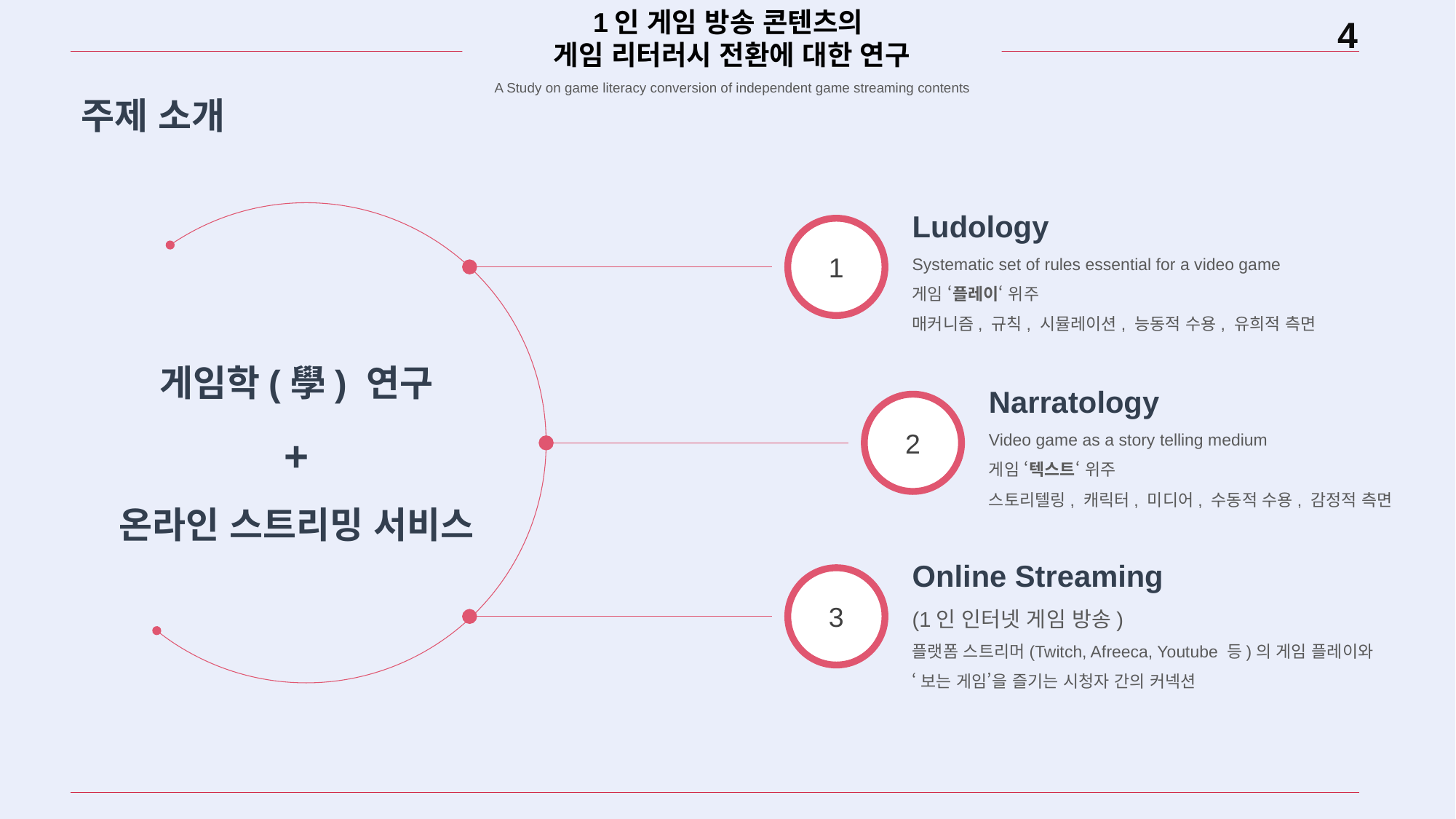

1인 게임 방송 콘텐츠의
게임 리터러시 전환에 대한 연구
A Study on game literacy conversion of independent game streaming contents
주제 소개
Ludology
Systematic set of rules essential for a video game
게임 ‘플레이‘ 위주
매커니즘, 규칙, 시뮬레이션, 능동적 수용, 유희적 측면

1
게임학(學) 연구
+
온라인 스트리밍 서비스
Narratology
Video game as a story telling medium
게임 ‘텍스트‘ 위주
스토리텔링, 캐릭터, 미디어, 수동적 수용, 감정적 측면
2
Online Streaming
(1인 인터넷 게임 방송)
플랫폼 스트리머(Twitch, Afreeca, Youtube 등)의 게임 플레이와
‘보는 게임’을 즐기는 시청자 간의 커넥션
3